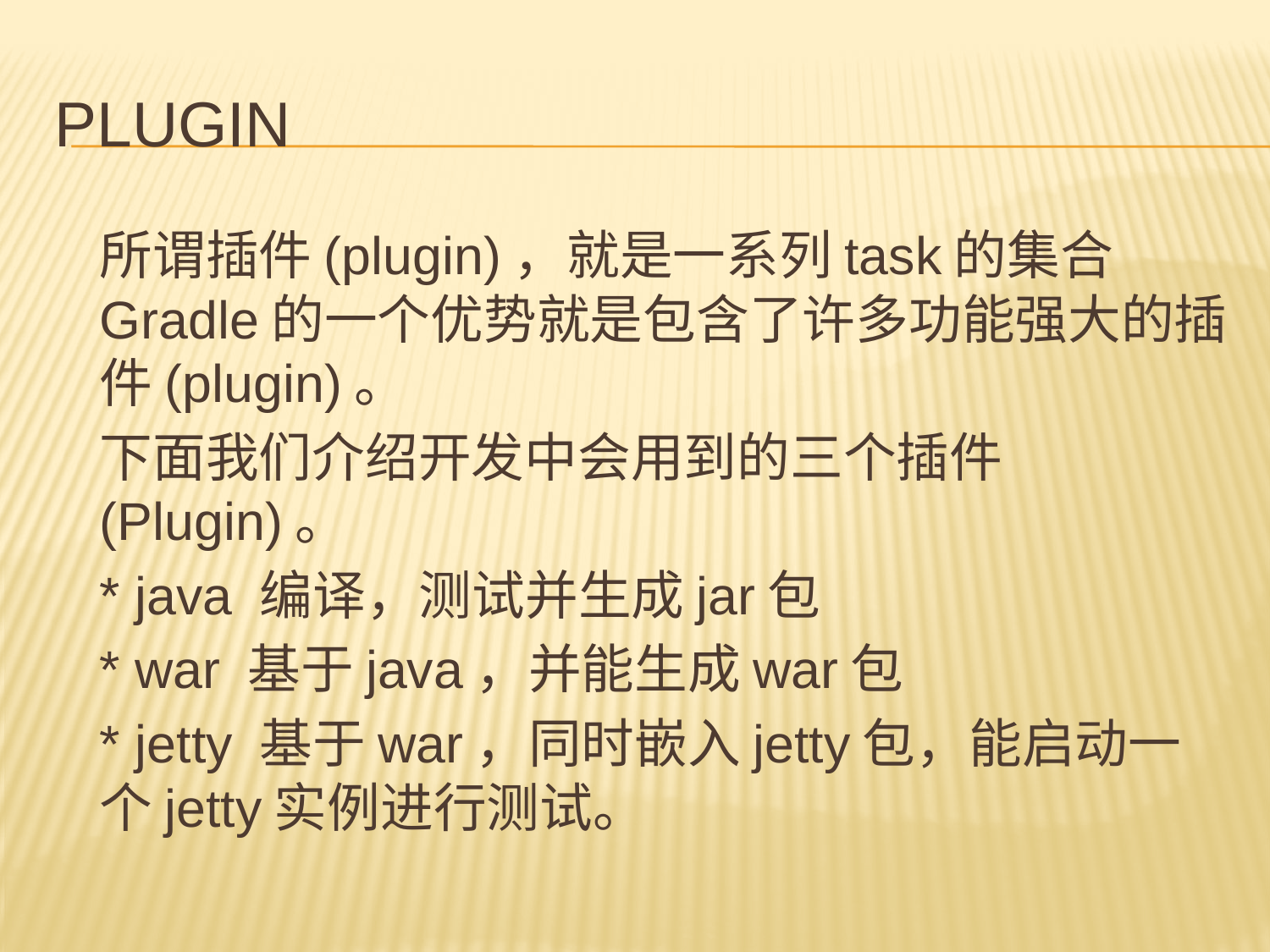

# PLUGIN
	所谓插件(plugin)，就是一系列task的集合Gradle的一个优势就是包含了许多功能强大的插件(plugin)。
	下面我们介绍开发中会用到的三个插件(Plugin)。
	* java 编译，测试并生成jar包
	* war 基于java，并能生成war包
	* jetty 基于war，同时嵌入jetty包，能启动一	个jetty实例进行测试。